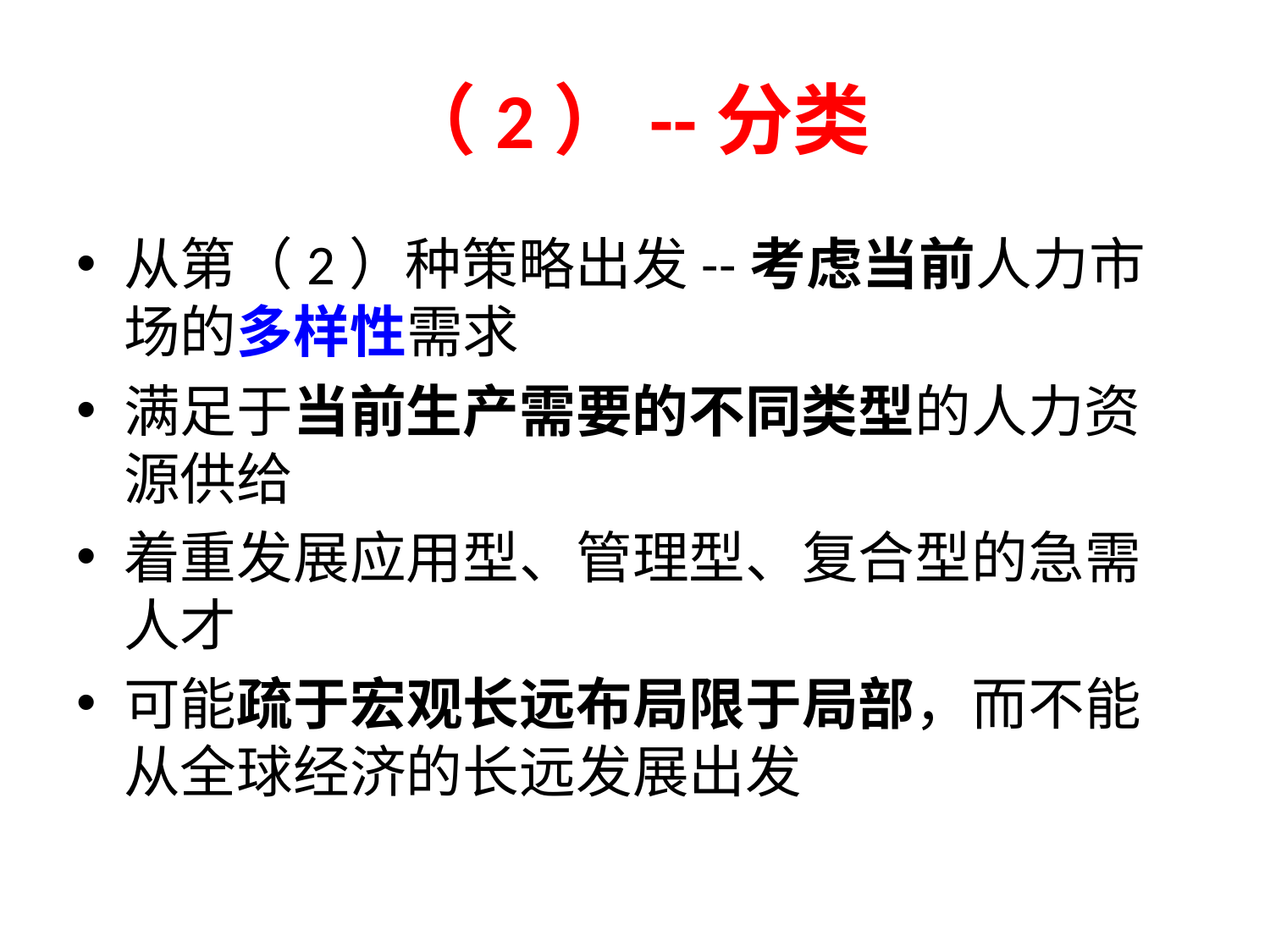

# （2）--分类
从第（2）种策略出发--考虑当前人力市场的多样性需求
满足于当前生产需要的不同类型的人力资源供给
着重发展应用型、管理型、复合型的急需人才
可能疏于宏观长远布局限于局部，而不能从全球经济的长远发展出发